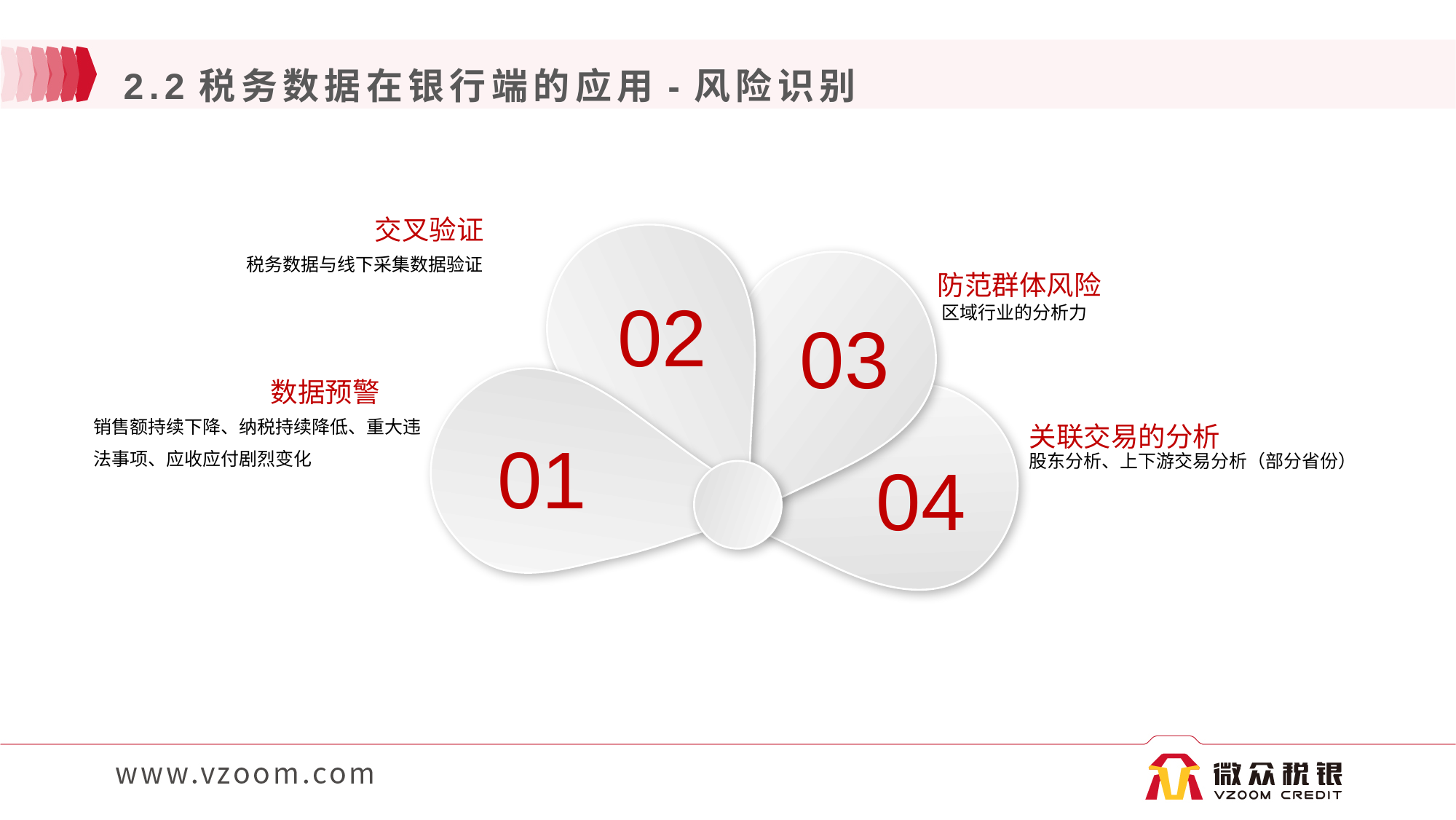

# 2.2税务数据在银行端的应用-风险识别
交叉验证
           税务数据与线下采集数据验证

防范群体风险
区域行业的分析力

02
03

数据预警
销售额持续下降、纳税持续降低、重大违法事项、应收应付剧烈变化
关联交易的分析
股东分析、上下游交易分析（部分省份）
01
04